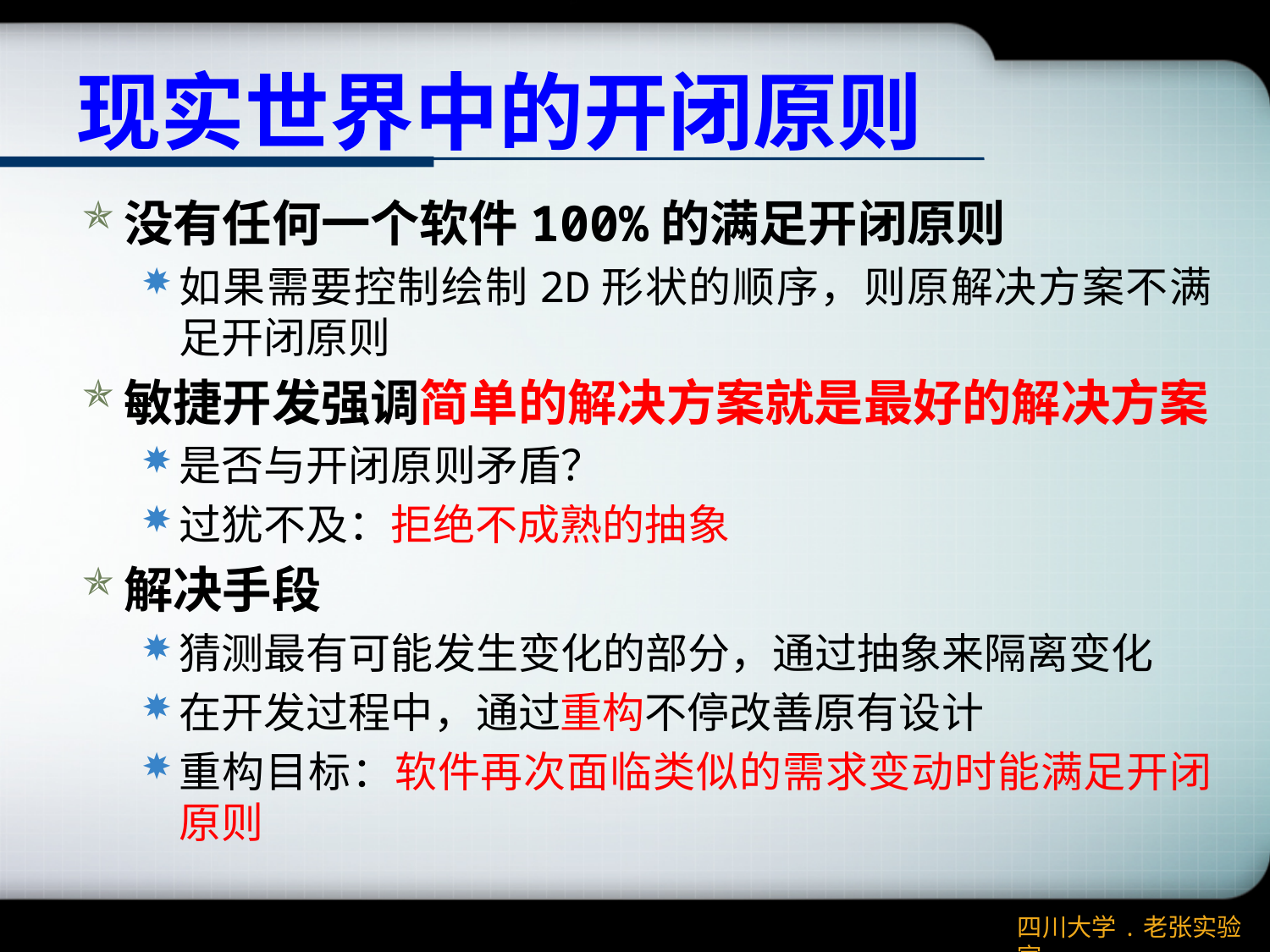

# 现实世界中的开闭原则
没有任何一个软件100%的满足开闭原则
如果需要控制绘制2D形状的顺序，则原解决方案不满足开闭原则
敏捷开发强调简单的解决方案就是最好的解决方案
是否与开闭原则矛盾？
过犹不及：拒绝不成熟的抽象
解决手段
猜测最有可能发生变化的部分，通过抽象来隔离变化
在开发过程中，通过重构不停改善原有设计
重构目标：软件再次面临类似的需求变动时能满足开闭原则